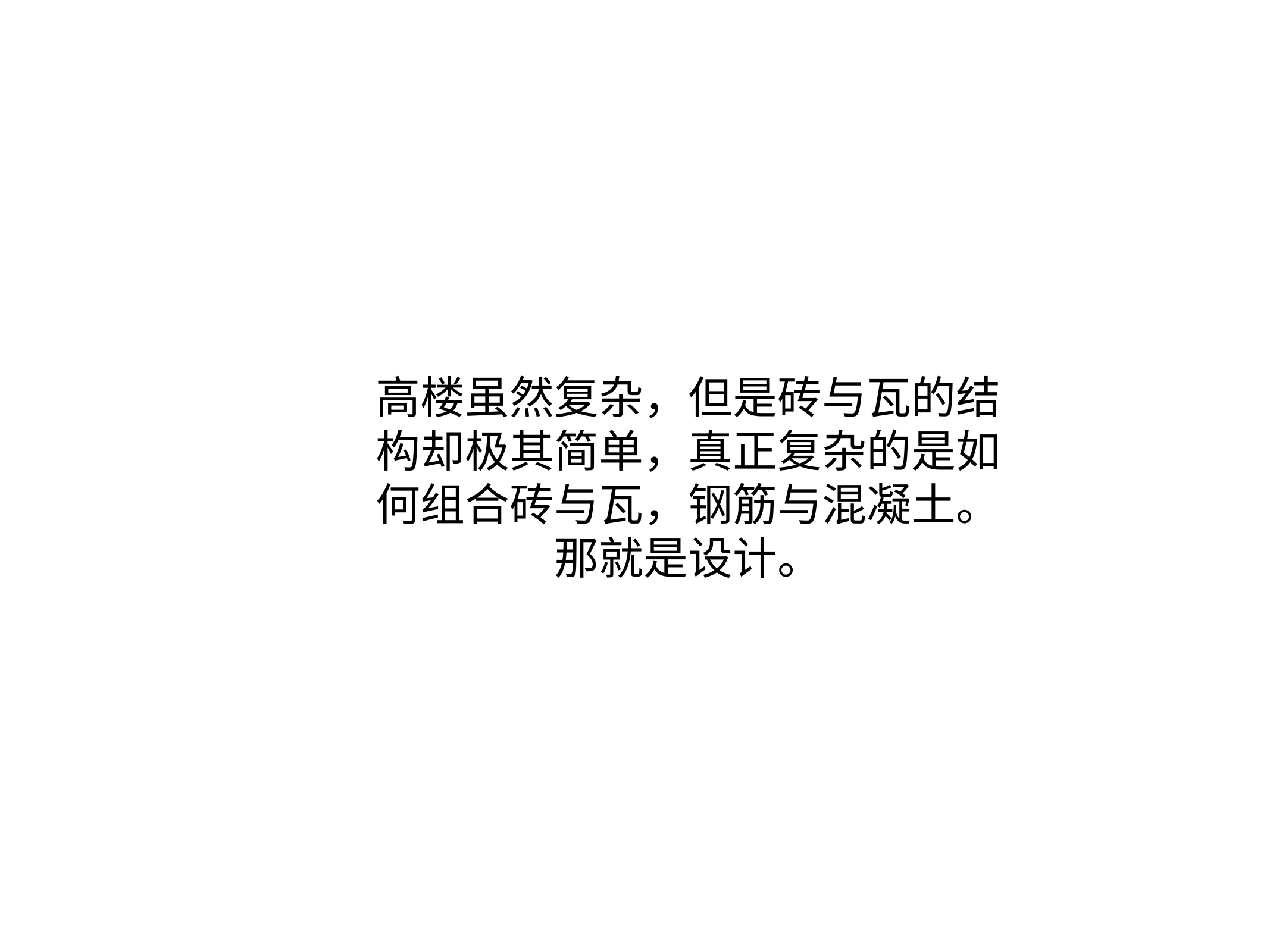

高楼虽然复杂，但是砖与瓦的结构却极其简单，真正复杂的是如何组合砖与瓦，钢筋与混凝土。那就是设计。